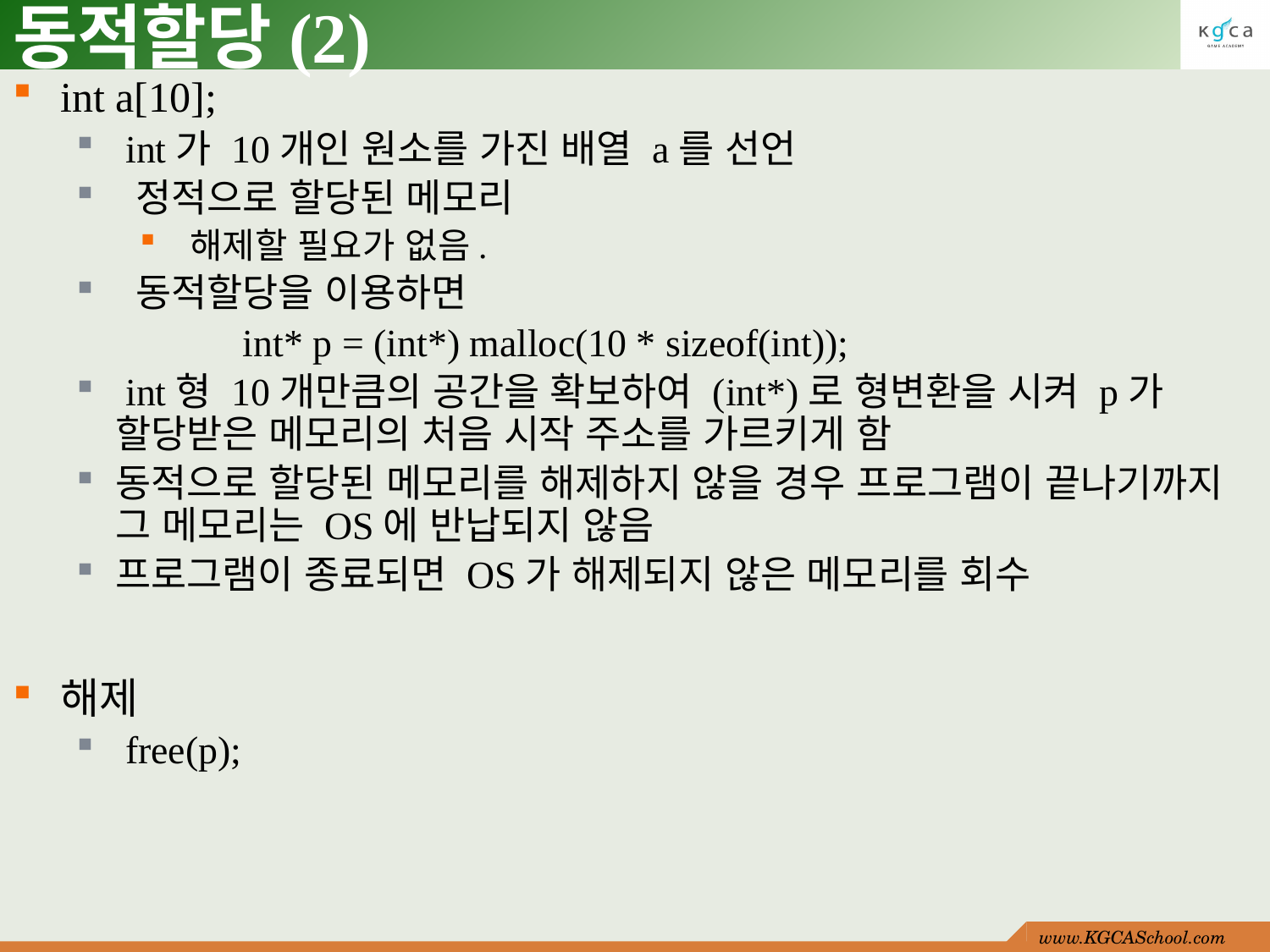

# 동적할당(2)
int a[10];
 int가 10개인 원소를 가진 배열 a를 선언
 정적으로 할당된 메모리
 해제할 필요가 없음.
 동적할당을 이용하면
		int* p = (int*) malloc(10 * sizeof(int));
 int형 10개만큼의 공간을 확보하여 (int*)로 형변환을 시켜 p가 할당받은 메모리의 처음 시작 주소를 가르키게 함
동적으로 할당된 메모리를 해제하지 않을 경우 프로그램이 끝나기까지 그 메모리는 OS에 반납되지 않음
프로그램이 종료되면 OS가 해제되지 않은 메모리를 회수

해제
 free(p);